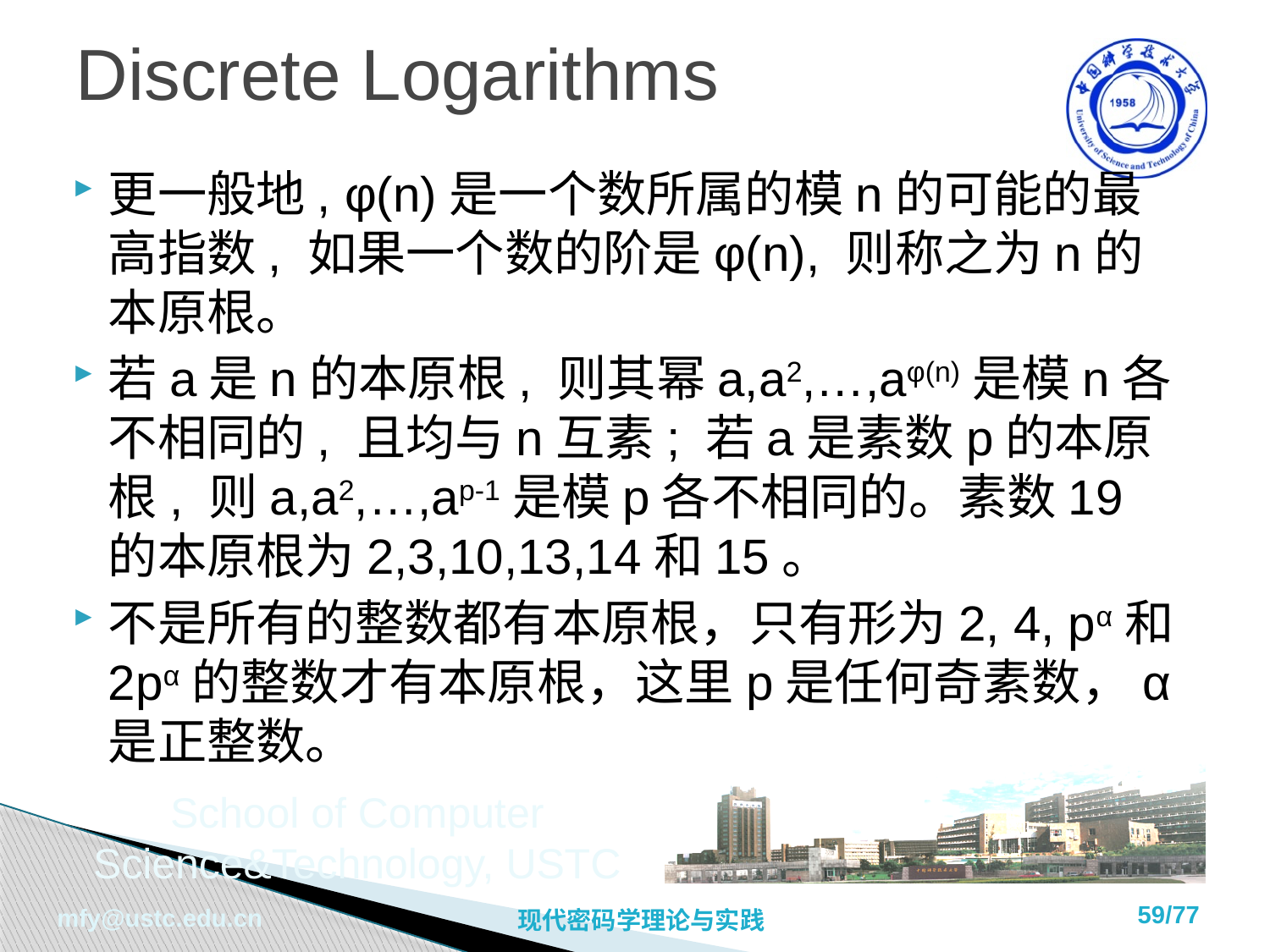

# Discrete Logarithms
更一般地, φ(n)是一个数所属的模n的可能的最高指数, 如果一个数的阶是φ(n), 则称之为n的本原根。
若a是n的本原根, 则其幂a,a2,…,aφ(n)是模n各不相同的, 且均与n互素; 若a是素数p的本原根, 则a,a2,…,ap-1是模p各不相同的。素数19的本原根为2,3,10,13,14和15。
不是所有的整数都有本原根，只有形为2, 4, pα和2pα的整数才有本原根，这里p是任何奇素数，α是正整数。